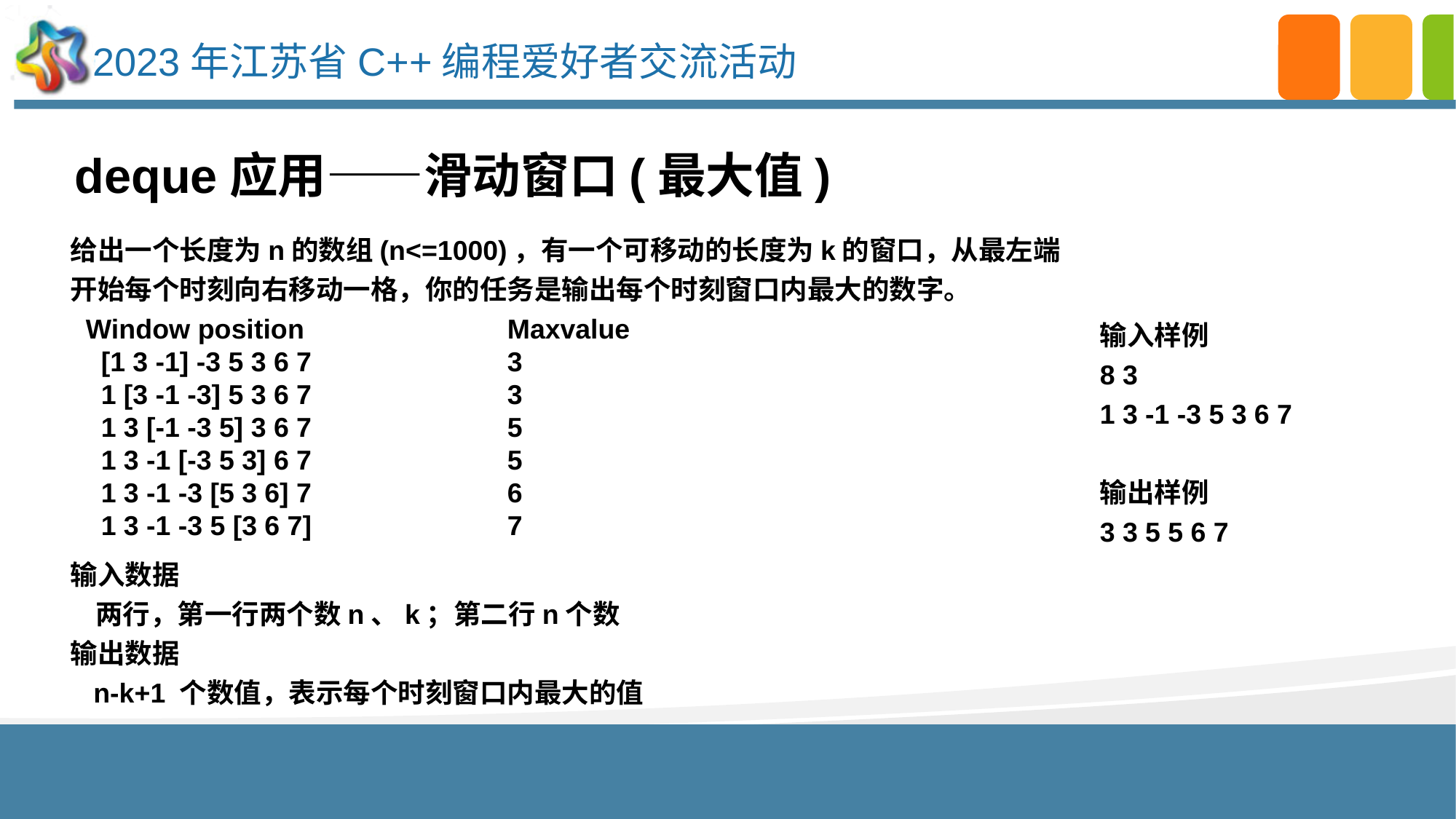

deque应用——滑动窗口(最大值)
给出一个长度为n的数组(n<=1000)，有一个可移动的长度为k的窗口，从最左端开始每个时刻向右移动一格，你的任务是输出每个时刻窗口内最大的数字。
  Window position                        	Maxvalue
    [1 3 -1] -3 5 3 6 7	 	3
    1 [3 -1 -3] 5 3 6 7	 	3
    1 3 [-1 -3 5] 3 6 7	 	5
    1 3 -1 [-3 5 3] 6 7	 	5
    1 3 -1 -3 [5 3 6] 7	 	6
    1 3 -1 -3 5 [3 6 7]	 	7
输入数据
   两行，第一行两个数n、k；第二行n个数
输出数据
   n-k+1 个数值，表示每个时刻窗口内最大的值

输入样例
8 3
1 3 -1 -3 5 3 6 7

输出样例
3 3 5 5 6 7